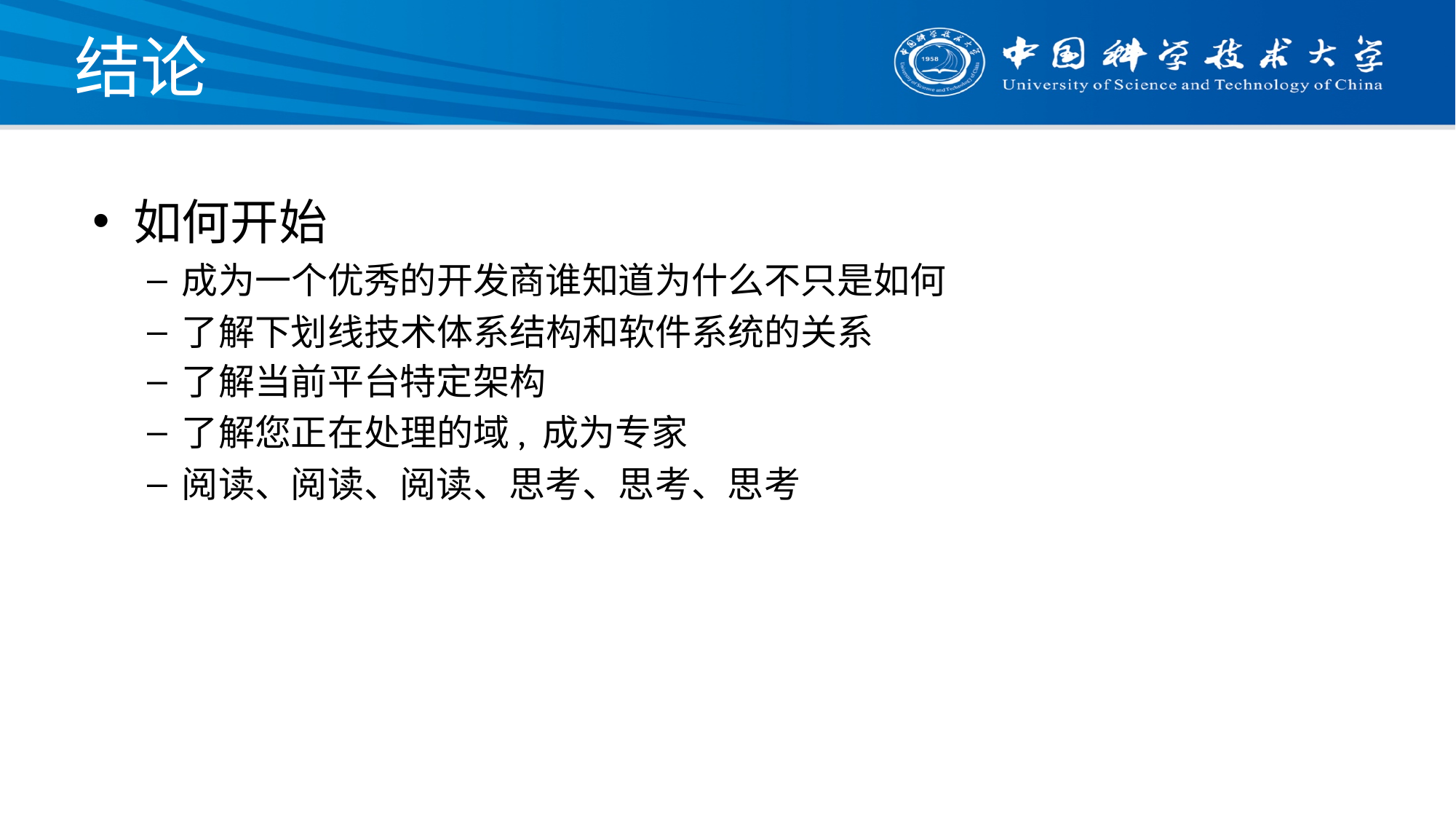

# 结论
如何开始
成为一个优秀的开发商谁知道为什么不只是如何
了解下划线技术体系结构和软件系统的关系
了解当前平台特定架构
了解您正在处理的域, 成为专家
阅读、阅读、阅读、思考、思考、思考